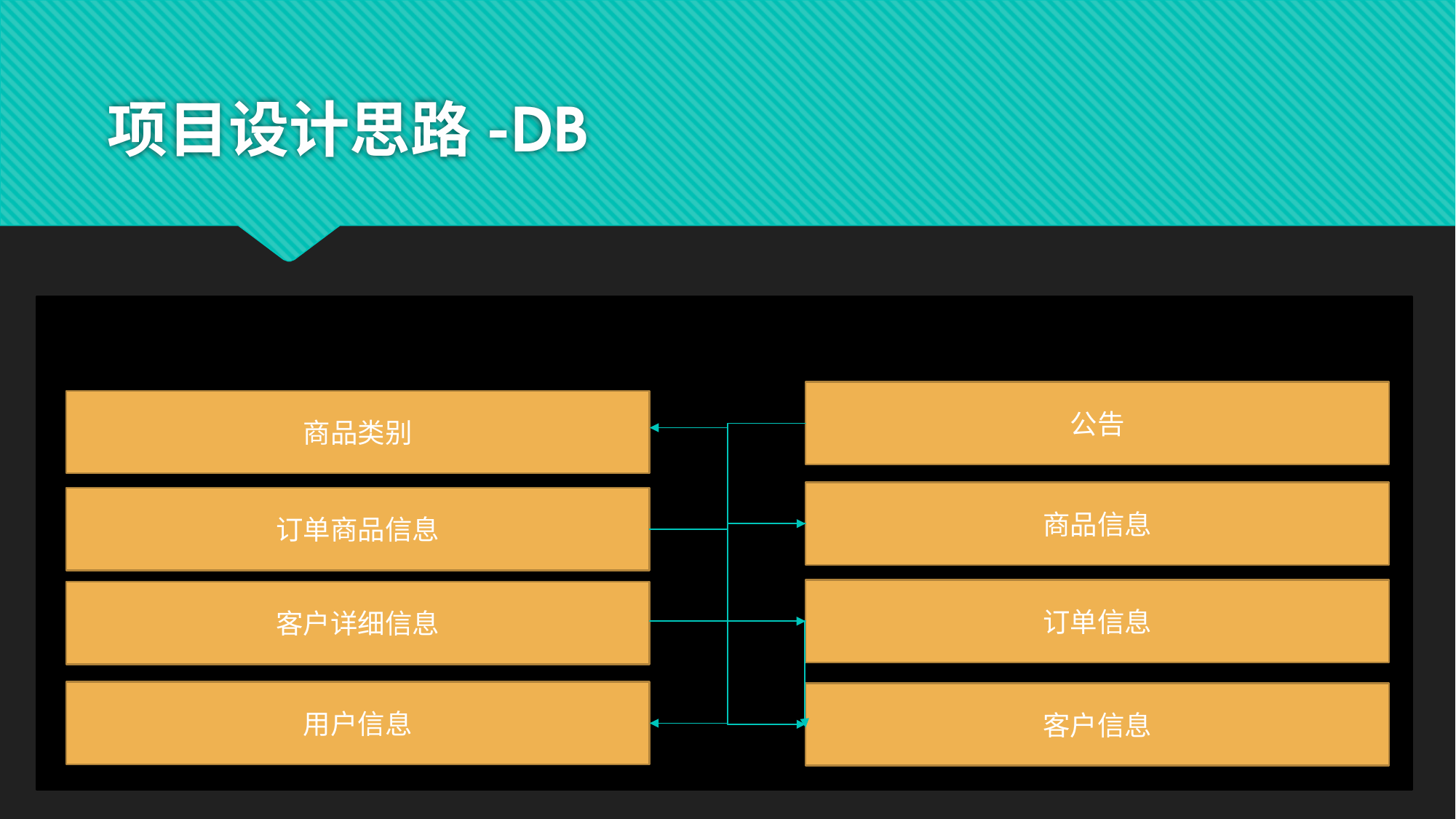

# 项目设计思路-DB

公告
商品类别
商品信息
订单商品信息
订单信息
客户详细信息
用户信息
客户信息